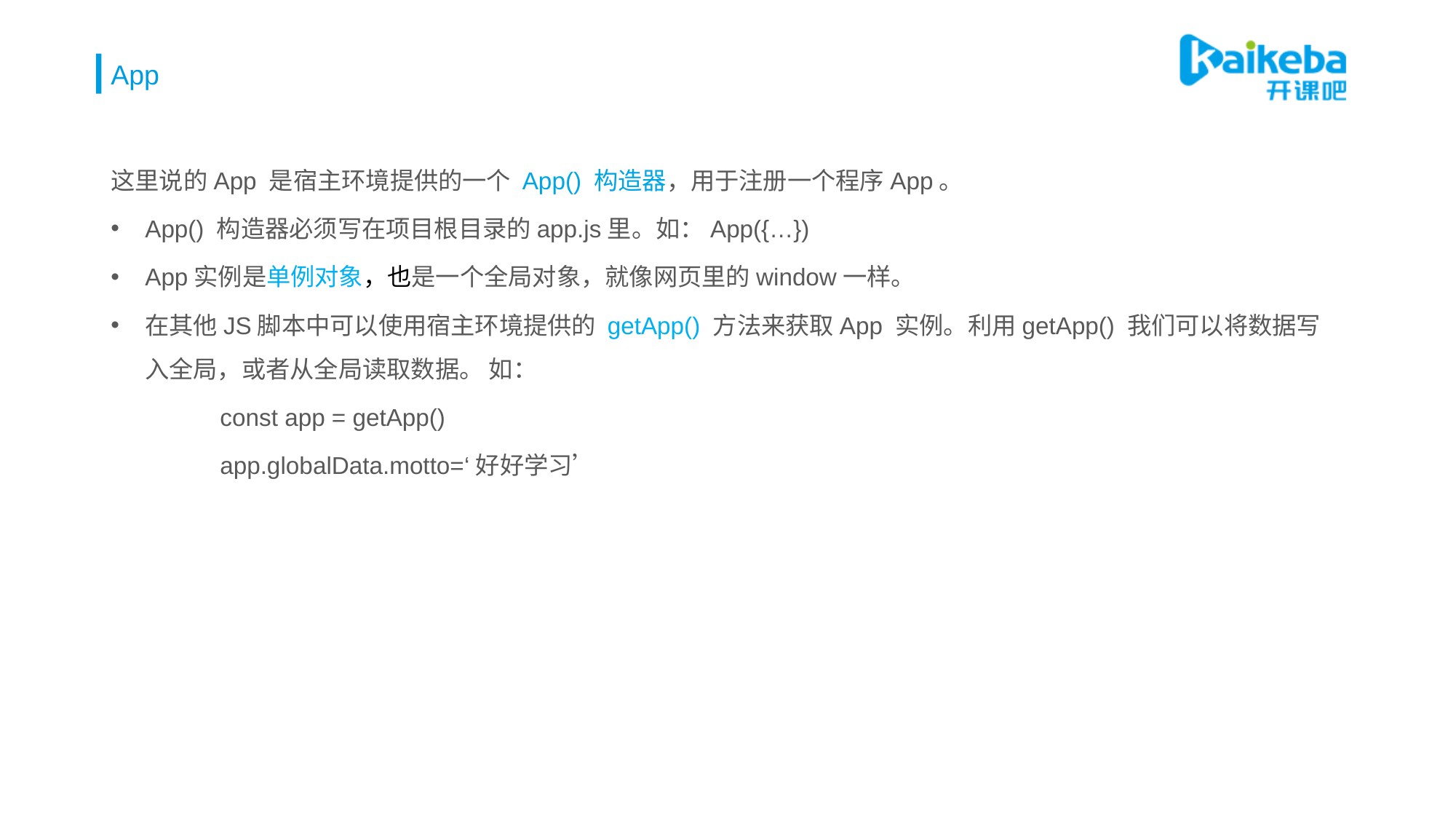

# App
这里说的App 是宿主环境提供的一个 App() 构造器，用于注册一个程序App。
App() 构造器必须写在项目根目录的app.js里。如：App({…})
App实例是单例对象，也是一个全局对象，就像网页里的window一样。
在其他JS脚本中可以使用宿主环境提供的 getApp() 方法来获取App 实例。利用getApp() 我们可以将数据写入全局，或者从全局读取数据。 如：
	const app = getApp()
	app.globalData.motto=‘好好学习’